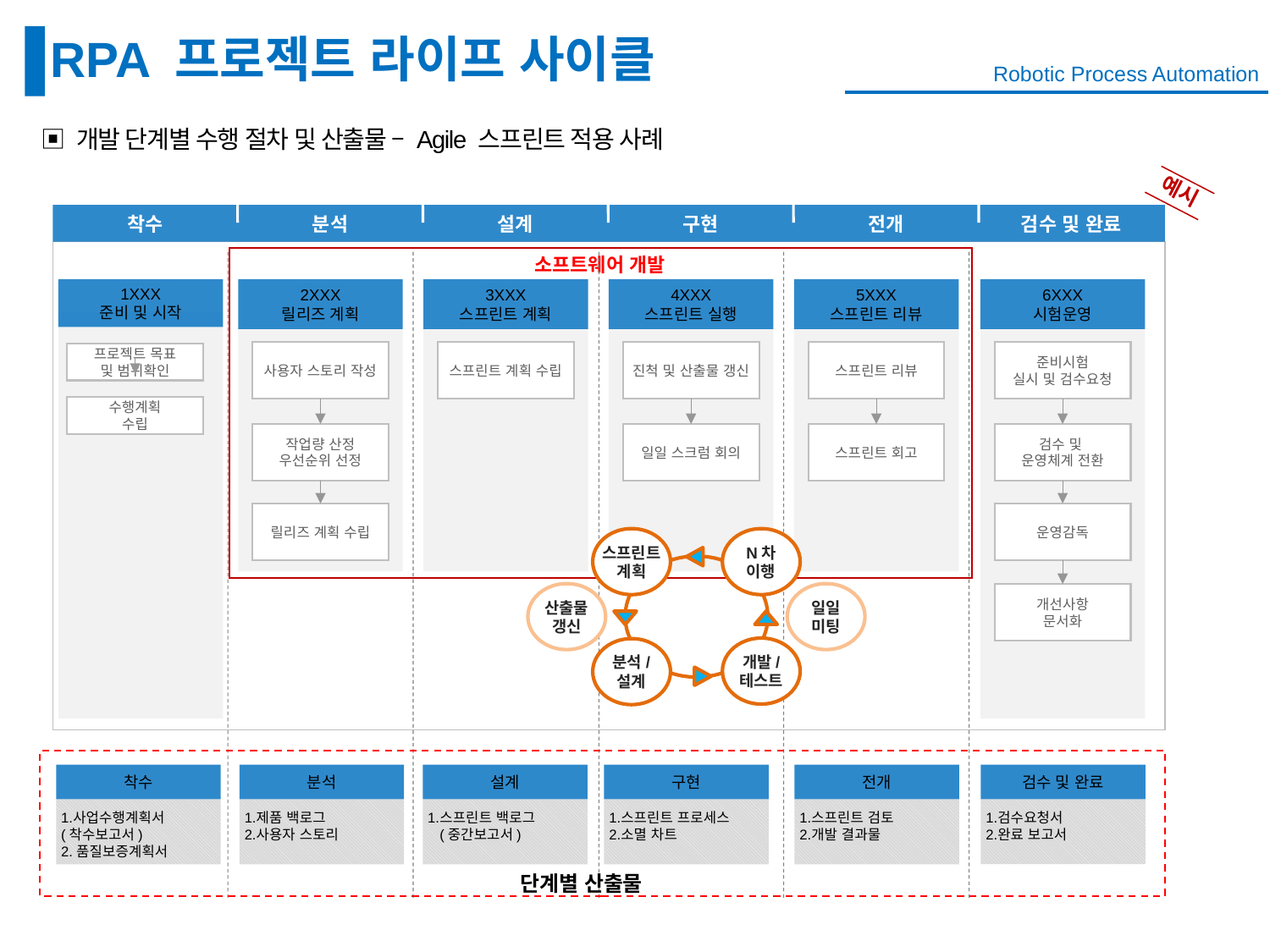

# RPA 프로젝트 라이프 사이클
Robotic Process Automation

▣ 개발 단계별 수행 절차 및 산출물 – Agile 스프린트 적용 사례
예시

착수

분석

설계

구현

전개

검수 및 완료

소프트웨어 개발

1XXX
준비 및 시작

프로젝트 목표
및 범위확인
수행계획
수립
2XXX
릴리즈 계획

사용자 스토리 작성
작업량 산정
우선순위 선정
릴리즈 계획 수립
3XXX
스프린트 계획
4XXX
스프린트 실행
5XXX
스프린트 리뷰

6XXX
시험운영

스프린트 계획 수립
진척 및 산출물 갱신
스프린트 리뷰
스프린트 회고
준비시험
실시 및 검수요청
일일 스크럼 회의
검수 및
운영체계 전환
운영감독
N차
이행
스프린트
계획

산출물
갱신
일일
미팅

개발/
테스트
분석/
설계
개선사항
문서화

착수
분석
설계
구현
전개
검수 및 완료
사업수행계획서
(착수보고서)
2.품질보증계획서

제품 백로그
사용자 스토리
스프린트 백로그
(중간보고서)
스프린트 프로세스
소멸 차트
스프린트 검토
개발 결과물
검수요청서
완료 보고서
단계별 산출물